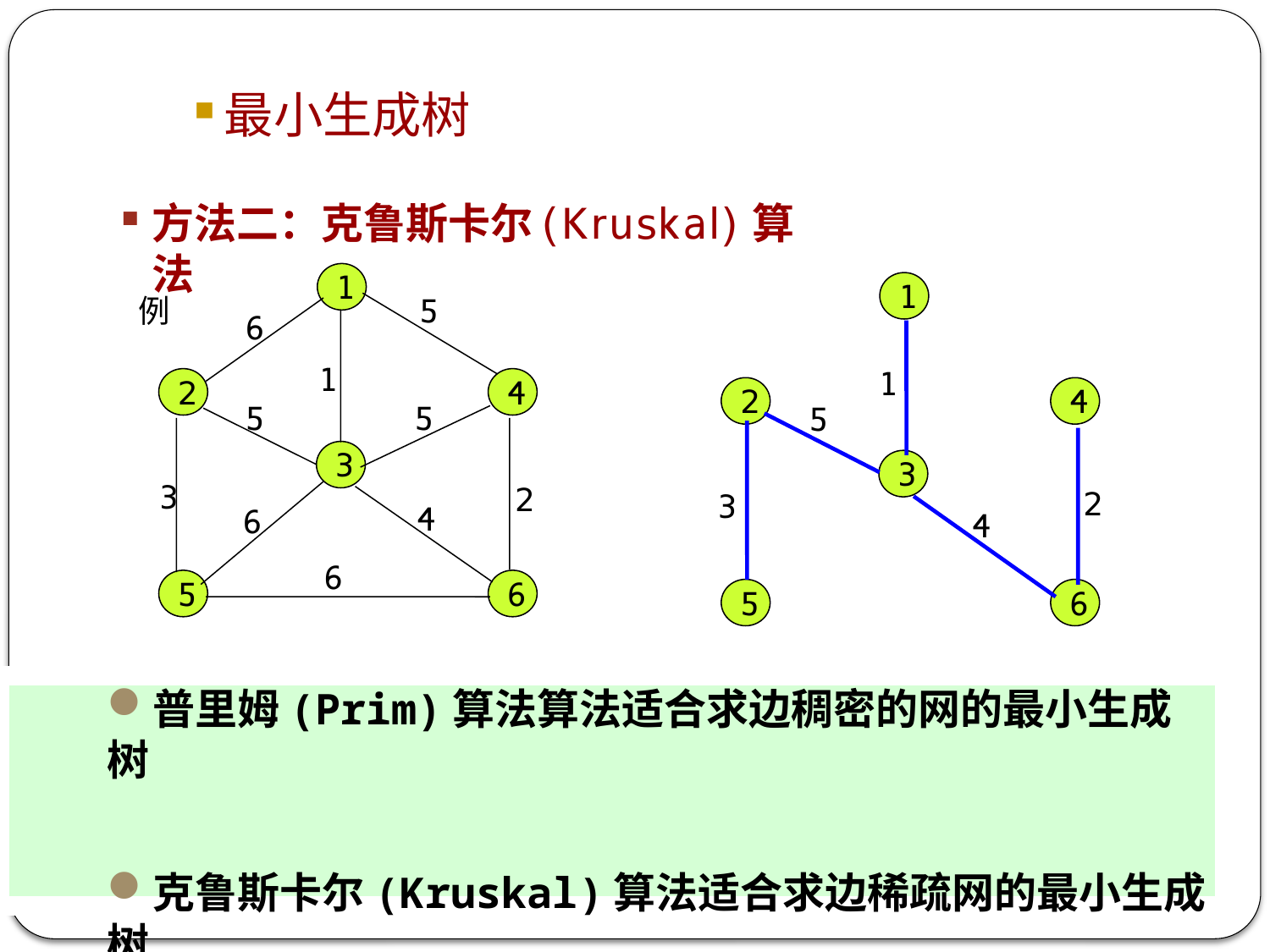

最小生成树
方法二：克鲁斯卡尔(Kruskal)算法
1
例
5

6

1
2
4
5
5

3
3
2

4
6
6
5
6

1
2
4
3
5
6

1
5

3

2

4
普里姆(Prim)算法算法适合求边稠密的网的最小生成树

克鲁斯卡尔(Kruskal)算法适合求边稀疏网的最小生成树